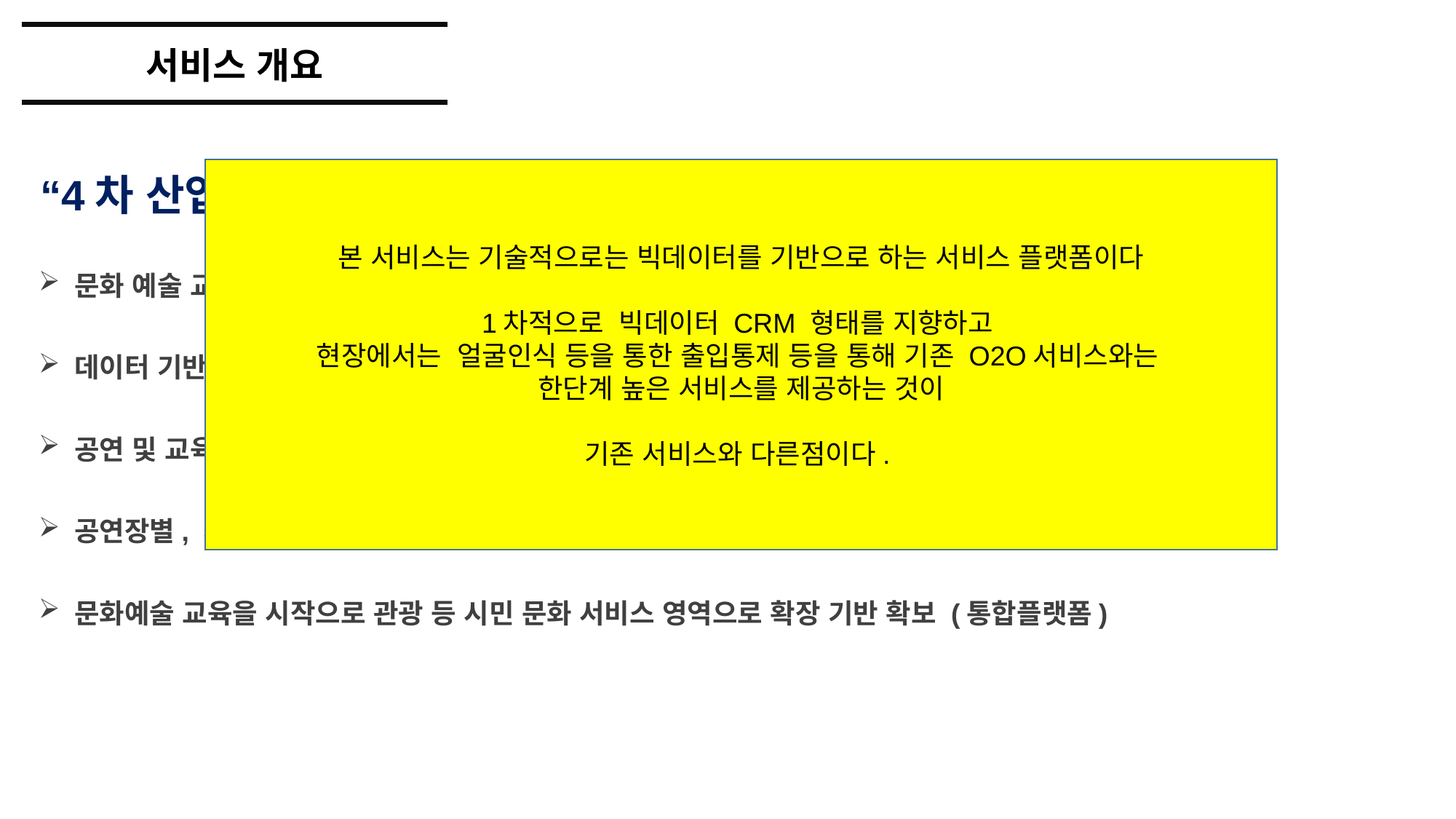

서비스 개요
“4차 산업 기반의 광명시 문화예술 교육 플랫폼 구축“
 문화 예술 교육에 관한 광명 시민들의 니즈와 데이터를 수집하고 분석 (CRM)하고
 데이터 기반의 시민 맞춤형 프로그램과 커리큘럼 개발 및 운영 (빅데이터/인공지능)하며
 공연 및 교육 품질을 위한 예술인/교육자 운영 프로그램 (빅데이터/인공지능)을 개발,
 공연장별, 지역별 상황에 맞는 문화재단의 통합 운영 시스템 구축 (플랫폼 통합운영)하며
 문화예술 교육을 시작으로 관광 등 시민 문화 서비스 영역으로 확장 기반 확보 (통합플랫폼)
본 서비스는 기술적으로는 빅데이터를 기반으로 하는 서비스 플랫폼이다

1차적으로  빅데이터 CRM 형태를 지향하고
현장에서는  얼굴인식 등을 통한 출입통제 등을 통해 기존 O2O서비스와는
한단계 높은 서비스를 제공하는 것이

기존 서비스와 다른점이다.